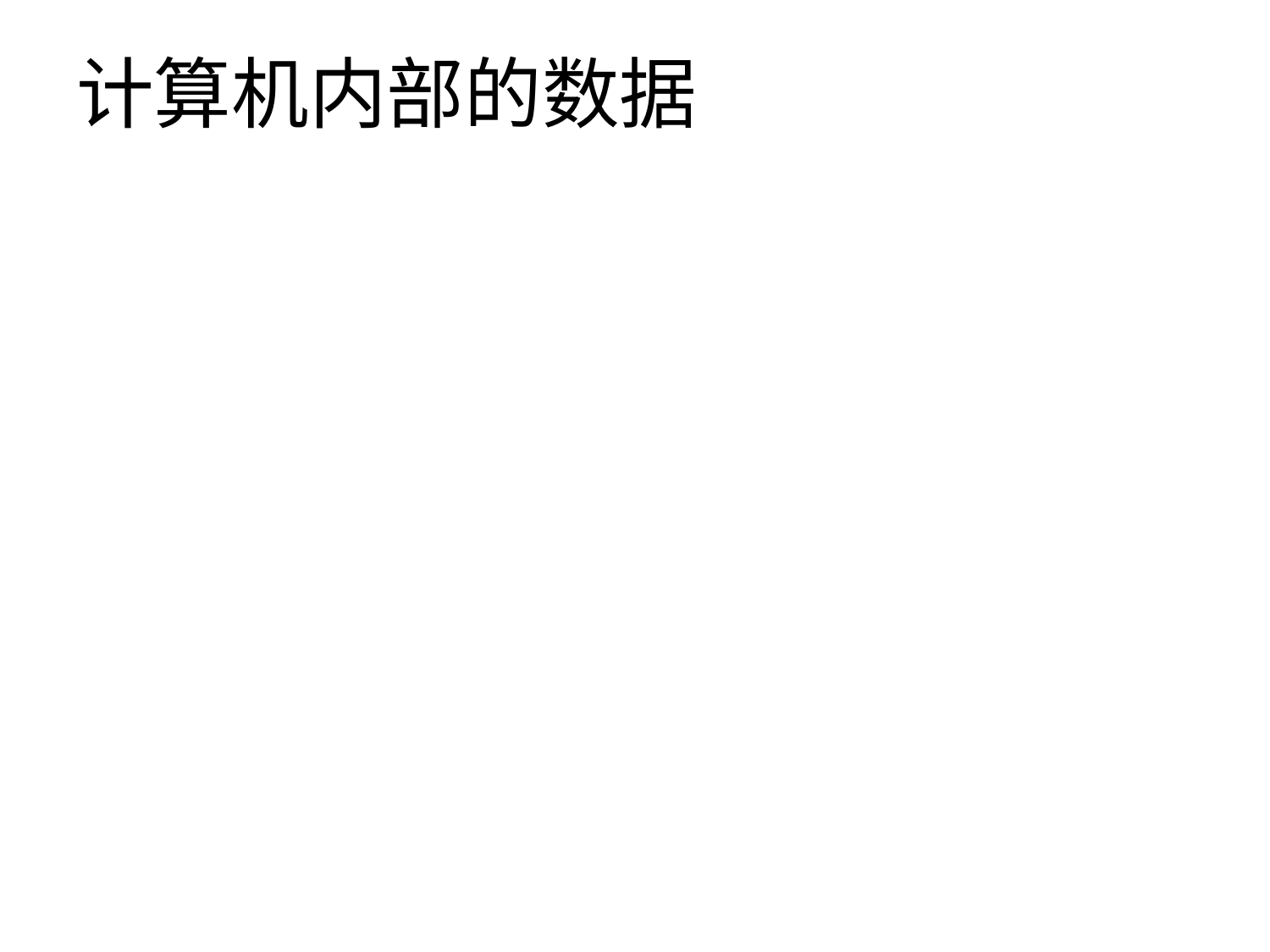

# 计算机内部的数据
字节(Byte)
长度为8的位模式。
1Byte=8bits
比特，位（bit）:最小的物理存储处理单位
字节(Byte)：最小的逻辑存储处理单位